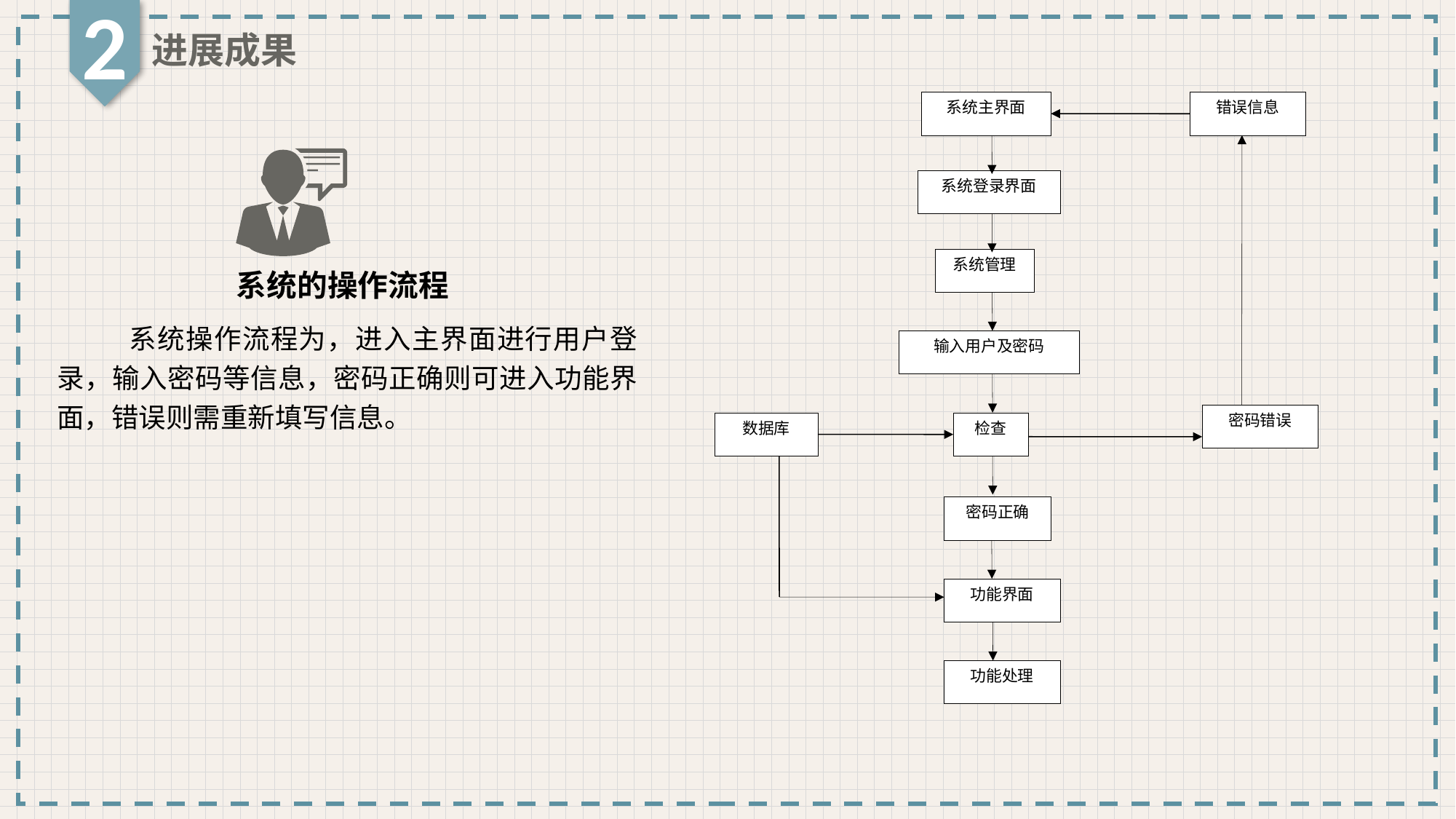

2

进展成果

系统主界面
错误信息
系统登录界面
系统管理
输入用户及密码

密码错误
检查
数据库
密码正确
功能界面
功能处理

系统的操作流程
         系统操作流程为，进入主界面进行用户登录，输入密码等信息，密码正确则可进入功能界面，错误则需重新填写信息。